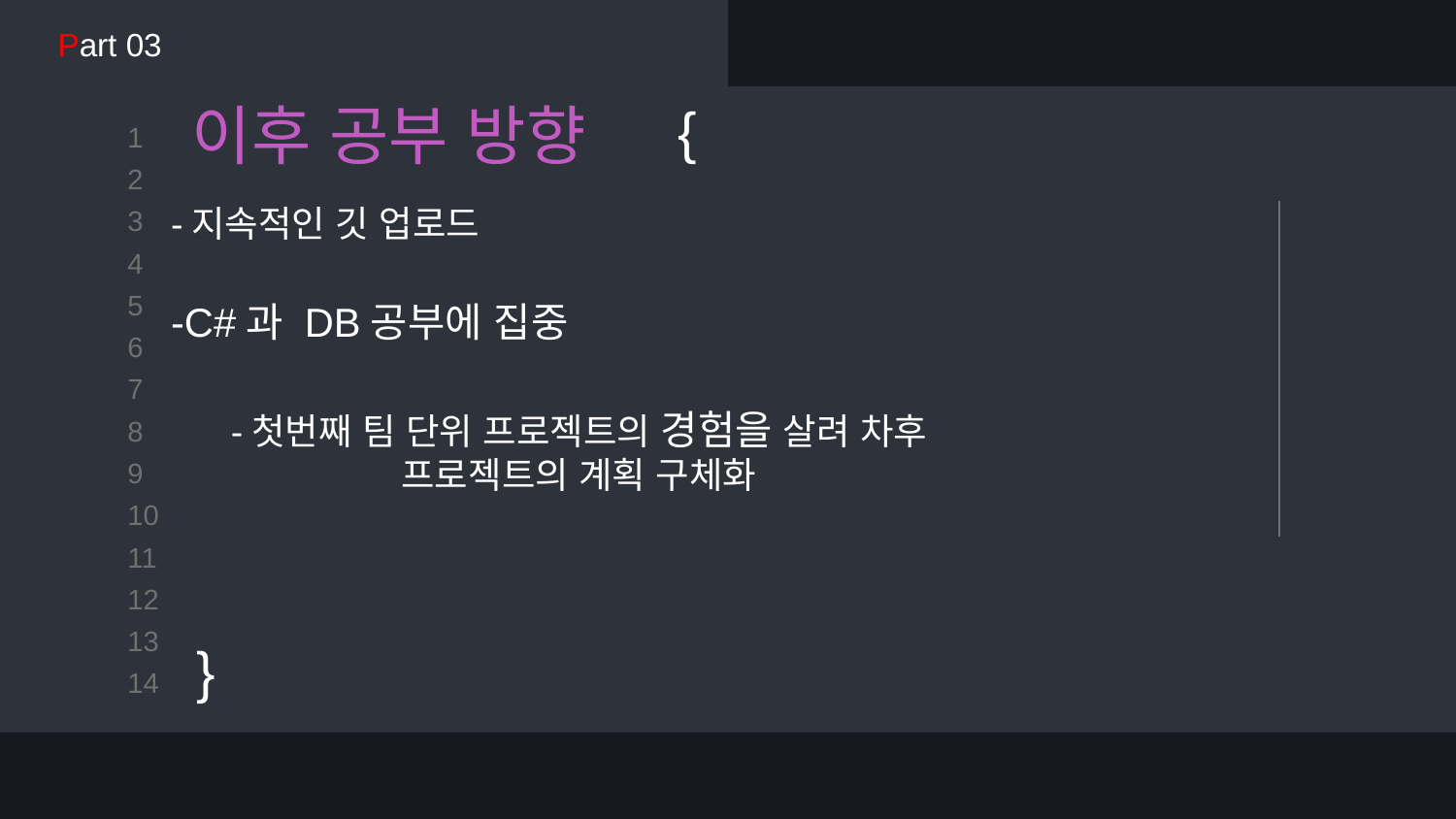

Part 03
{
이후 공부 방향
-지속적인 깃 업로드
-C#과 DB공부에 집중
-첫번째 팀 단위 프로젝트의 경험을 살려 차후 프로젝트의 계획 구체화
}